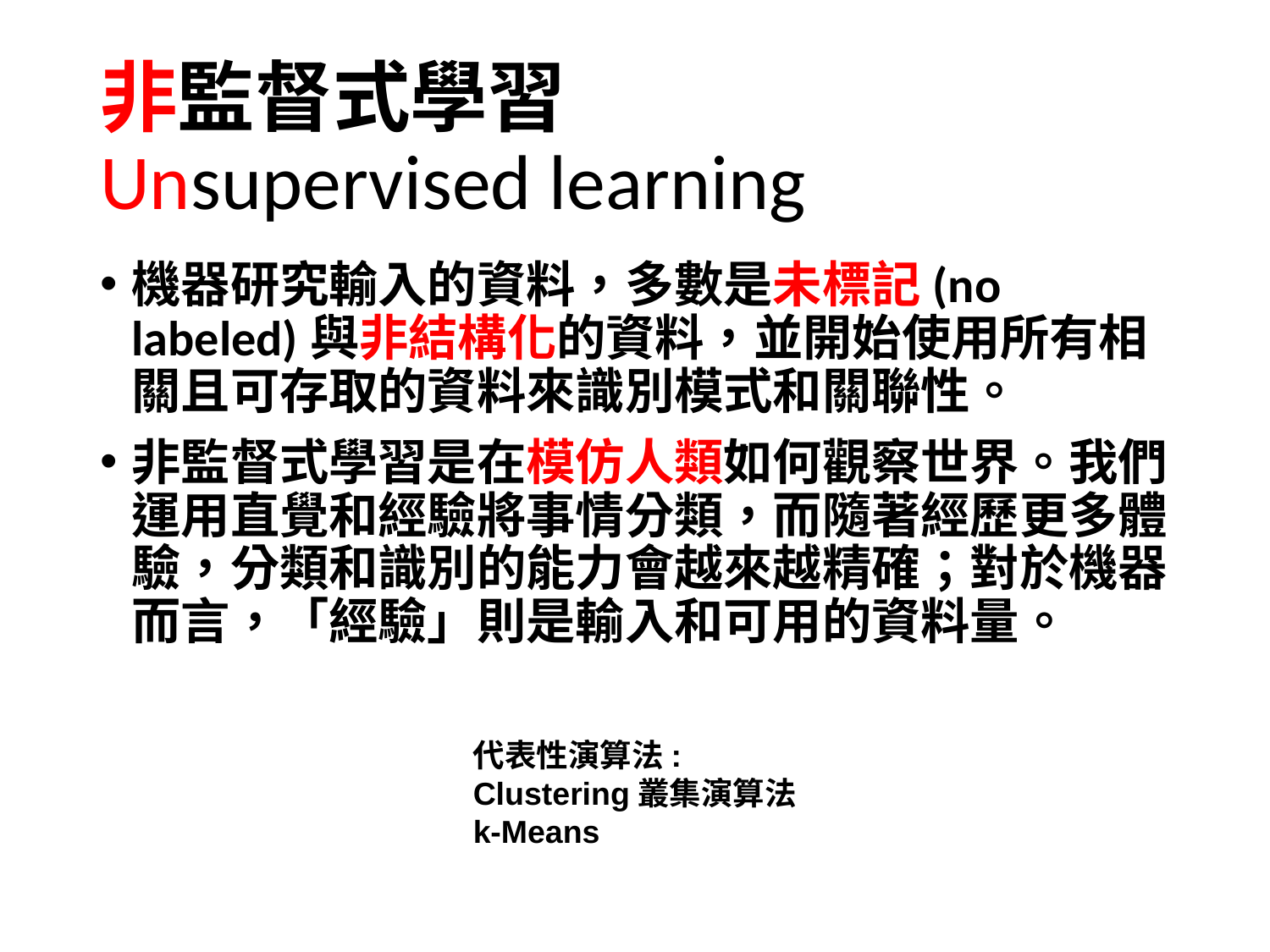

# 非監督式學習 Unsupervised learning
機器研究輸入的資料，多數是未標記(no labeled)與非結構化的資料，並開始使用所有相關且可存取的資料來識別模式和關聯性。
非監督式學習是在模仿人類如何觀察世界。我們運用直覺和經驗將事情分類，而隨著經歷更多體驗，分類和識別的能力會越來越精確；對於機器而言，「經驗」則是輸入和可用的資料量。

代表性演算法:
Clustering叢集演算法
k-Means